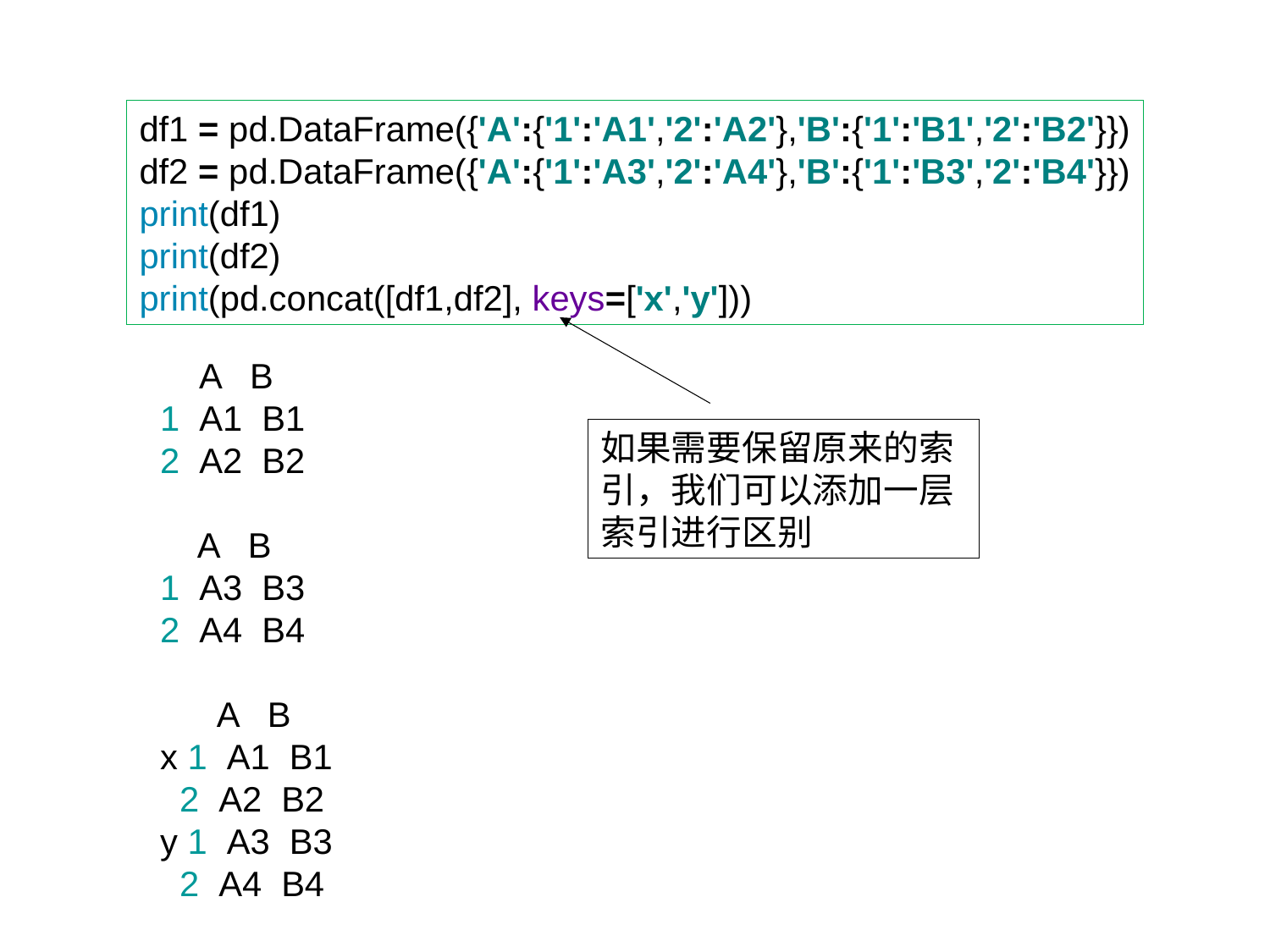

#
df1 = pd.DataFrame({'A':{'1':'A1','2':'A2'},'B':{'1':'B1','2':'B2'}})
df2 = pd.DataFrame({'A':{'1':'A3','2':'A4'},'B':{'1':'B3','2':'B4'}})
print(df1)
print(df2)
print(pd.concat([df1,df2], keys=['x','y']))
    A   B
1  A1  B1
2  A2  B2
    A   B
1  A3  B3
2  A4  B4
      A   B
x 1  A1  B1
  2  A2  B2
y 1  A3  B3
  2  A4  B4
如果需要保留原来的索引，我们可以添加一层索引进行区别
73